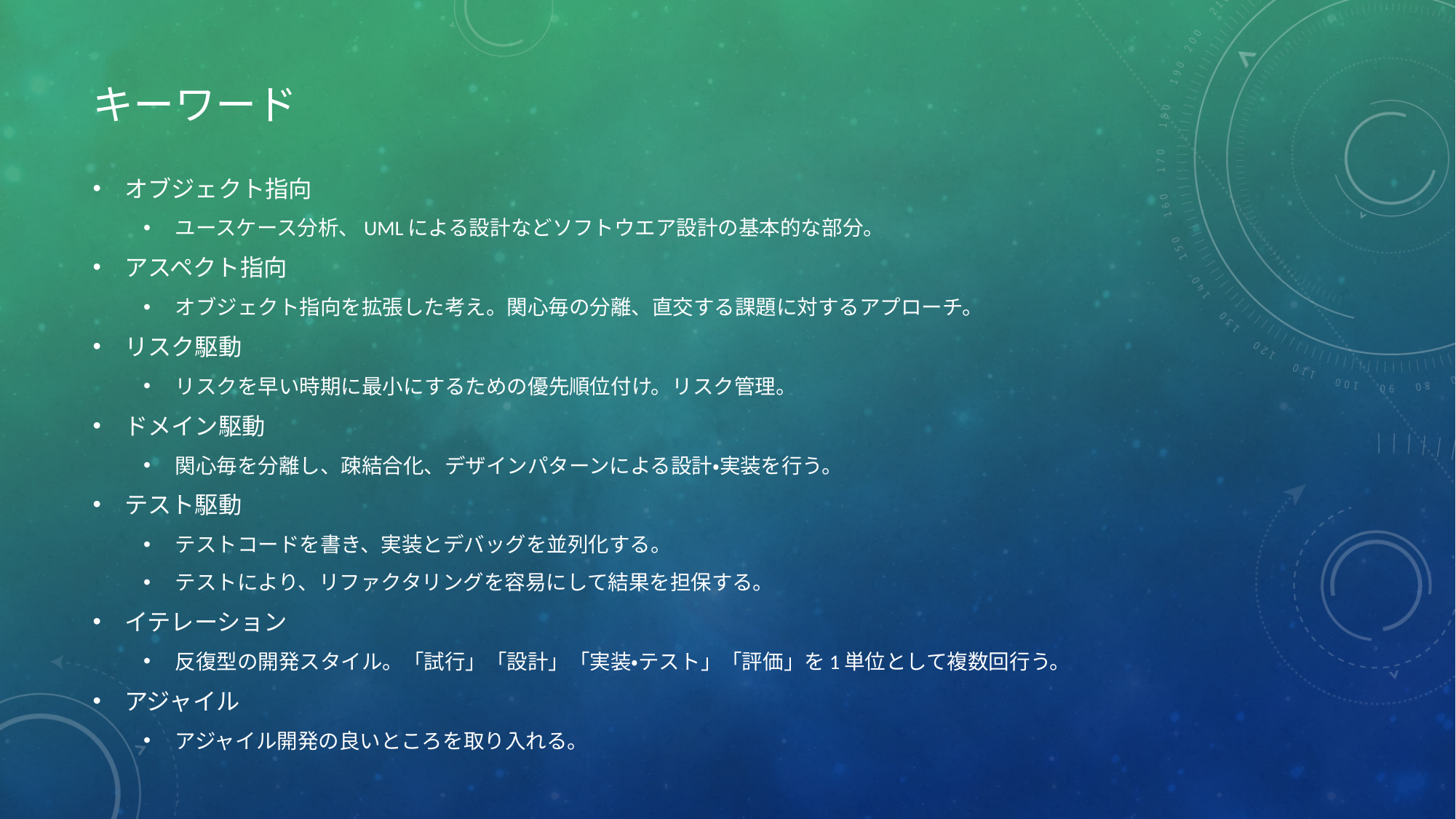

# キーワード
オブジェクト指向
ユースケース分析、UMLによる設計などソフトウエア設計の基本的な部分。
アスペクト指向
オブジェクト指向を拡張した考え。関心毎の分離、直交する課題に対するアプローチ。
リスク駆動
リスクを早い時期に最小にするための優先順位付け。リスク管理。
ドメイン駆動
関心毎を分離し、疎結合化、デザインパターンによる設計・実装を行う。
テスト駆動
テストコードを書き、実装とデバッグを並列化する。
テストにより、リファクタリングを容易にして結果を担保する。
イテレーション
反復型の開発スタイル。「試行」「設計」「実装・テスト」「評価」を1単位として複数回行う。
アジャイル
アジャイル開発の良いところを取り入れる。